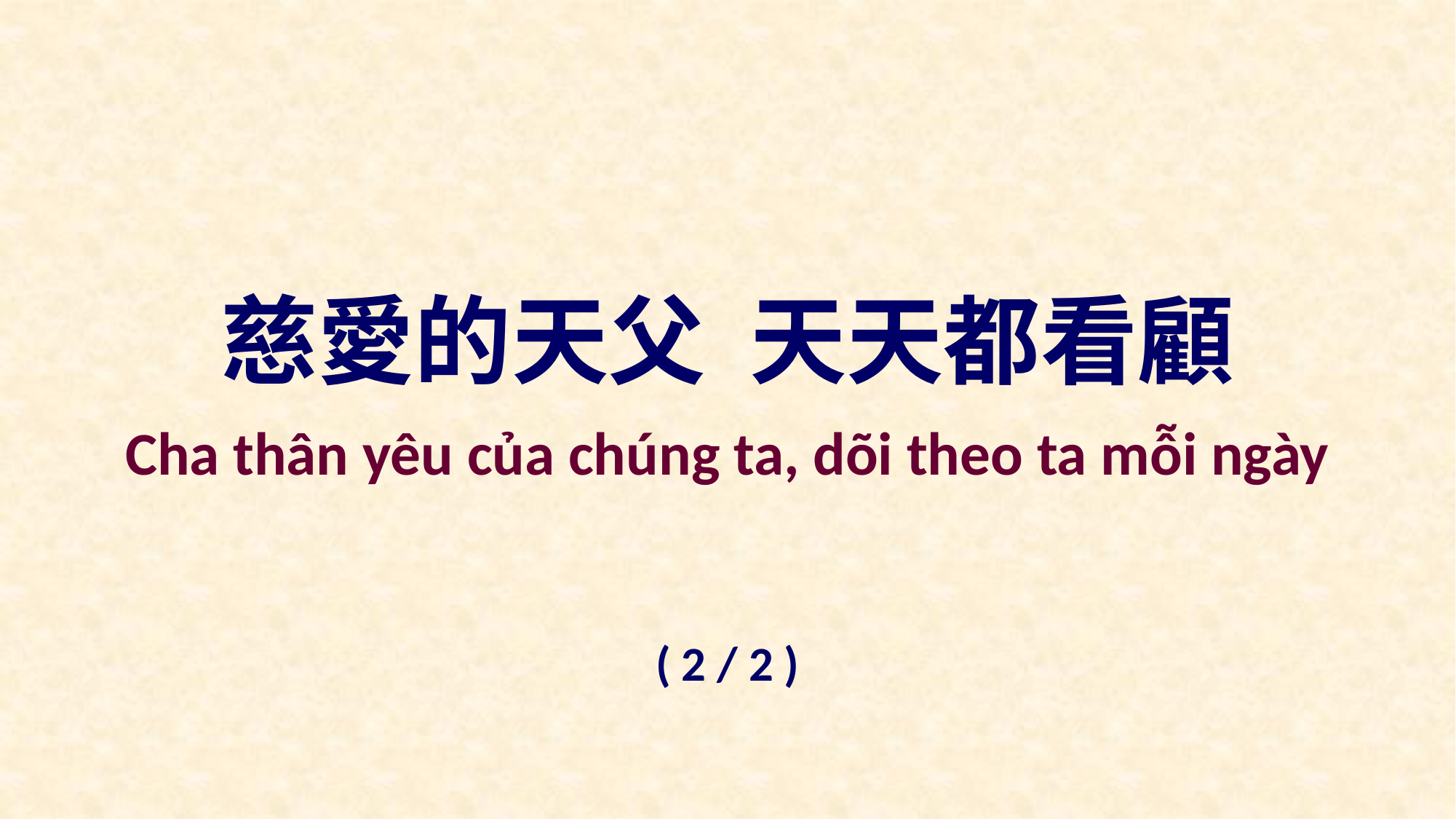

慈愛的天父  天天都看顧
Cha thân yêu của chúng ta, dõi theo ta mỗi ngày
( 2 / 2 )